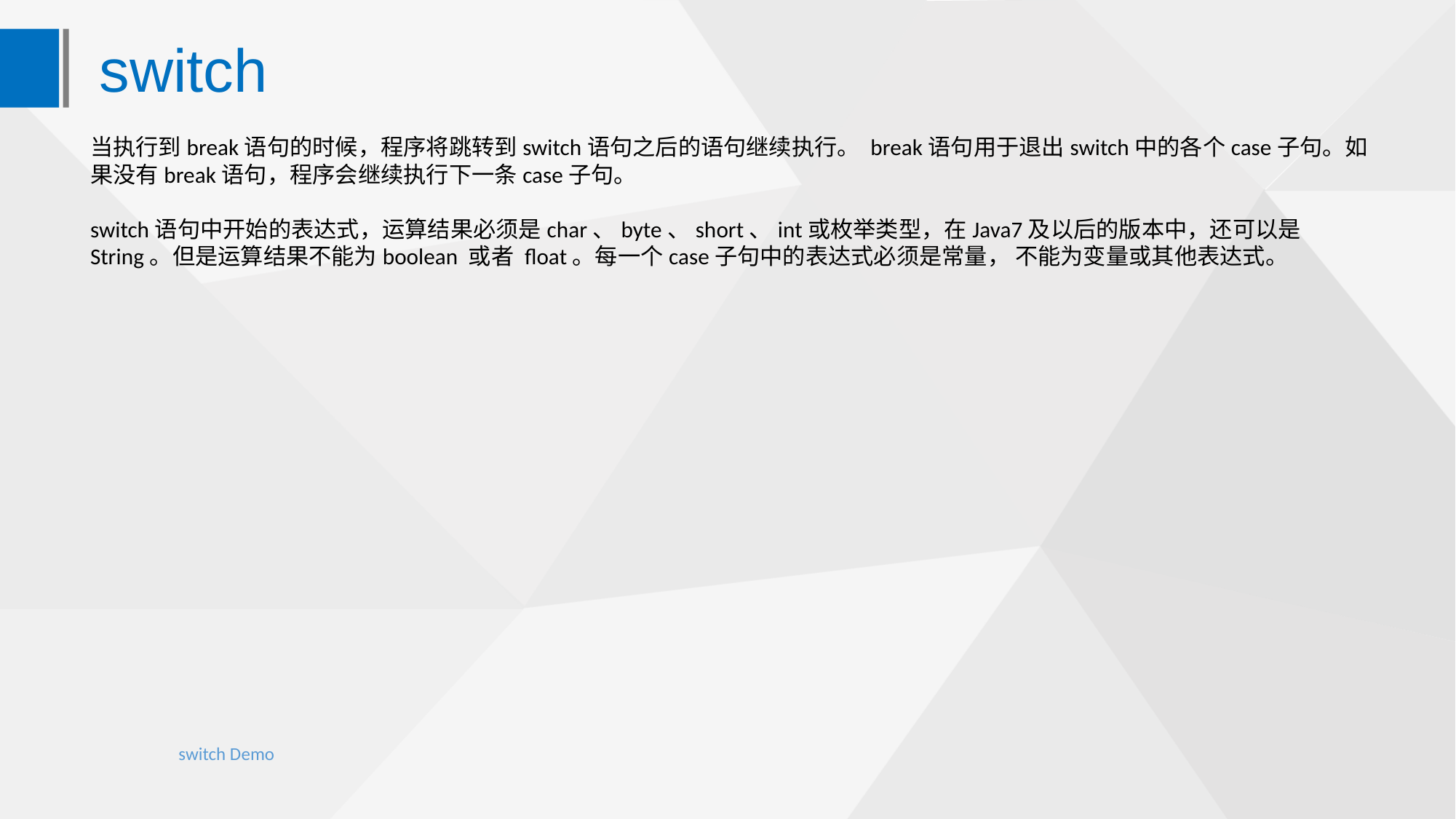

switch

当执行到break语句的时候，程序将跳转到switch语句之后的语句继续执行。 break语句用于退出switch中的各个case子句。如果没有break语句，程序会继续执行下一条case子句。

switch语句中开始的表达式，运算结果必须是char、byte、short、int或枚举类型，在Java7及以后的版本中，还可以是String。但是运算结果不能为boolean 或者 float。每一个case子句中的表达式必须是常量， 不能为变量或其他表达式。

switch Demo